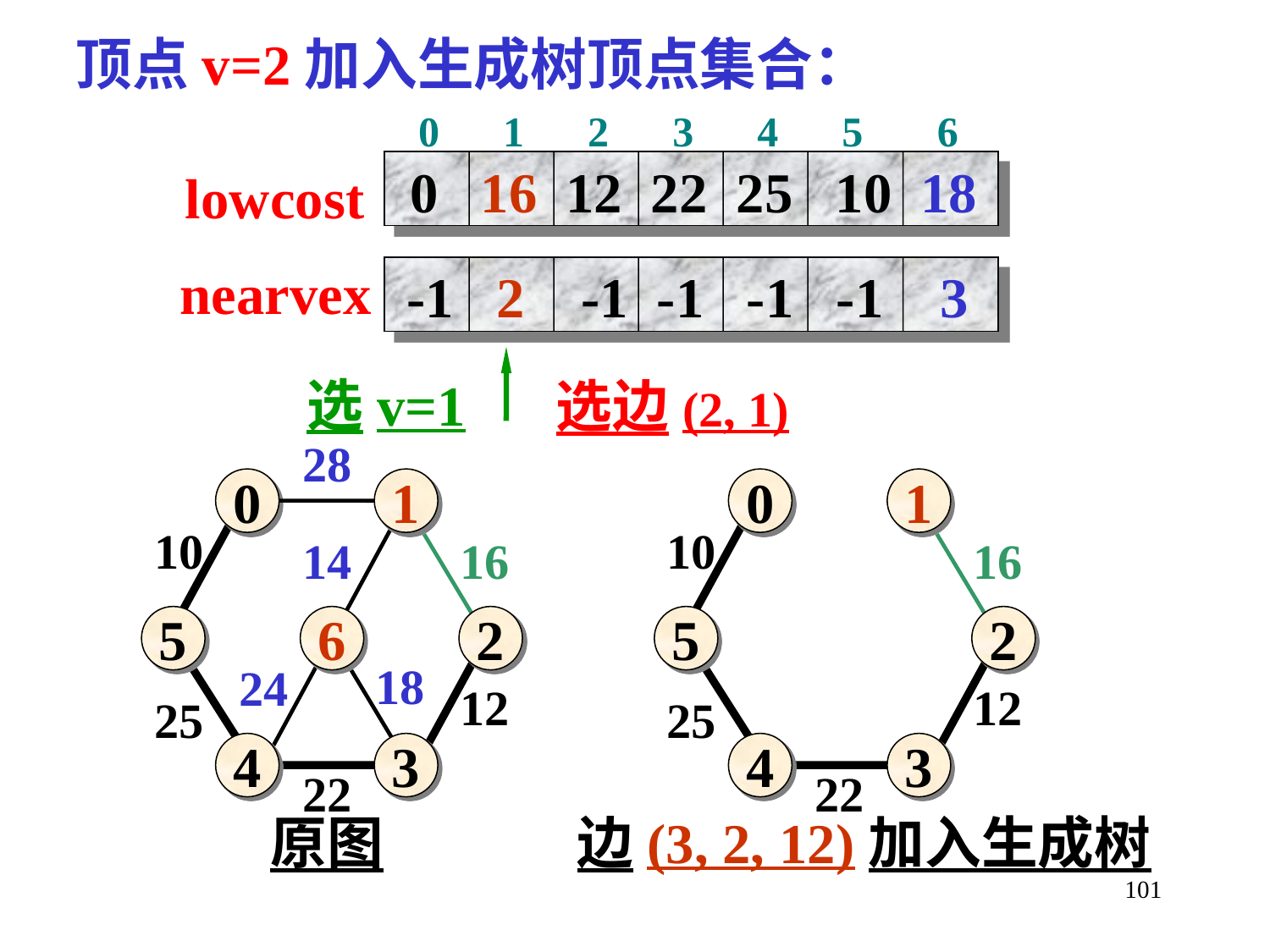

顶点v=2加入生成树顶点集合：
0      1      2      3      4      5       6
0   16  12  22  25   10  18

lowcost
nearvex
-1   2    -1  -1   -1   -1    3

选v=1
选边(2, 1)
28
0
1
0
1

10
10

14
16
16
5
6
2
5
2

18

24
12
12
25
25
4
3
4
3
22
22

原图               边(3, 2, 12)加入生成树
101